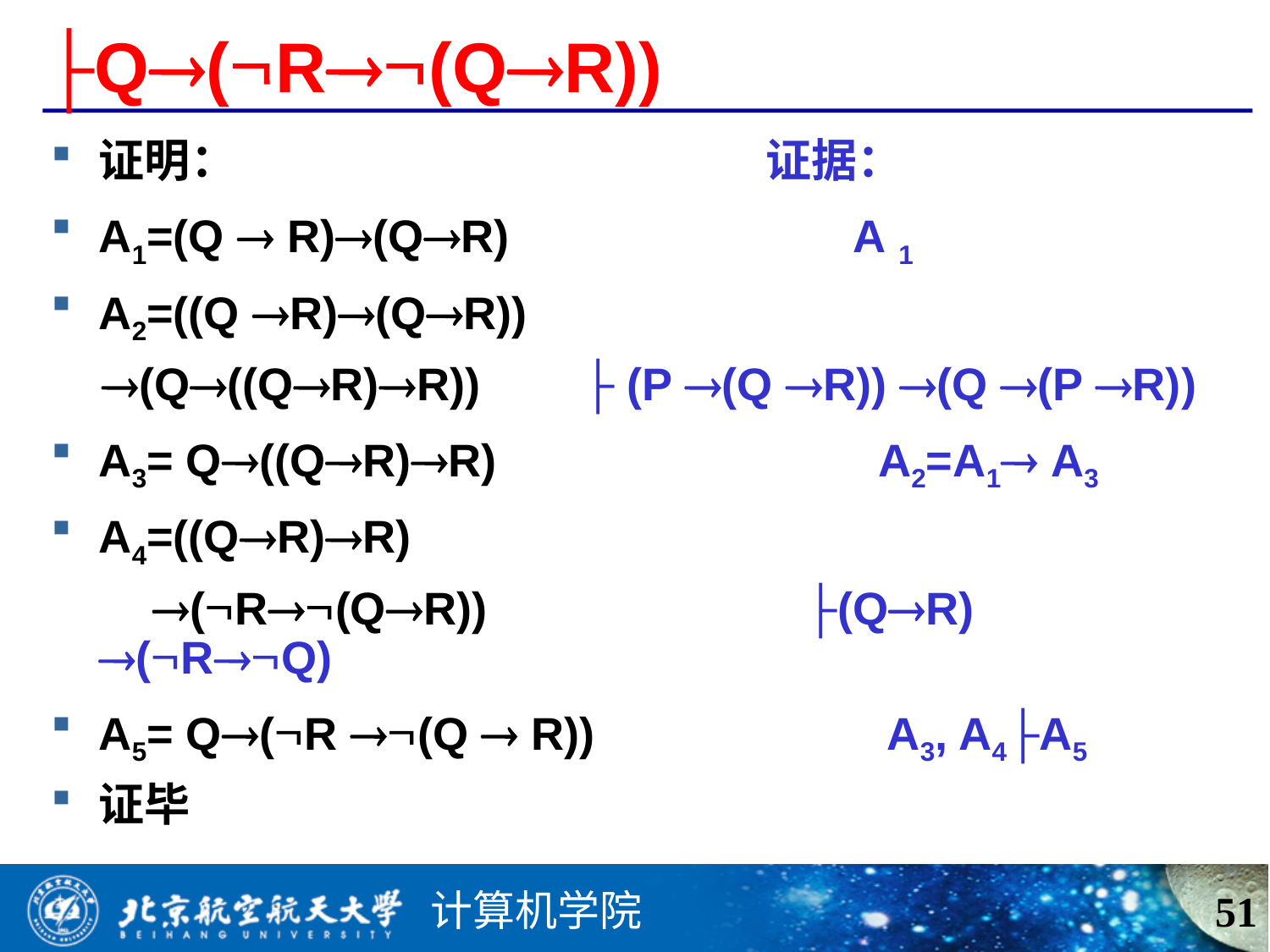

# ├Q→(¬R→¬(Q→R))
证明：                                                   证据：
A1=(Q → R)→(Q→R)                           A 1
A2=((Q →R)→(Q→R))
    →(Q→((Q→R)→R))        ├ (P →(Q →R)) →(Q →(P →R))
A3= Q→((Q→R)→R)                              A2=A1→ A3
A4=((Q→R)→R)
        →(¬R→¬(Q→R))                         ├(Q→R) →(¬R→¬Q)
A5= Q→(¬R →¬(Q → R))                       A3, A4├A5
证毕